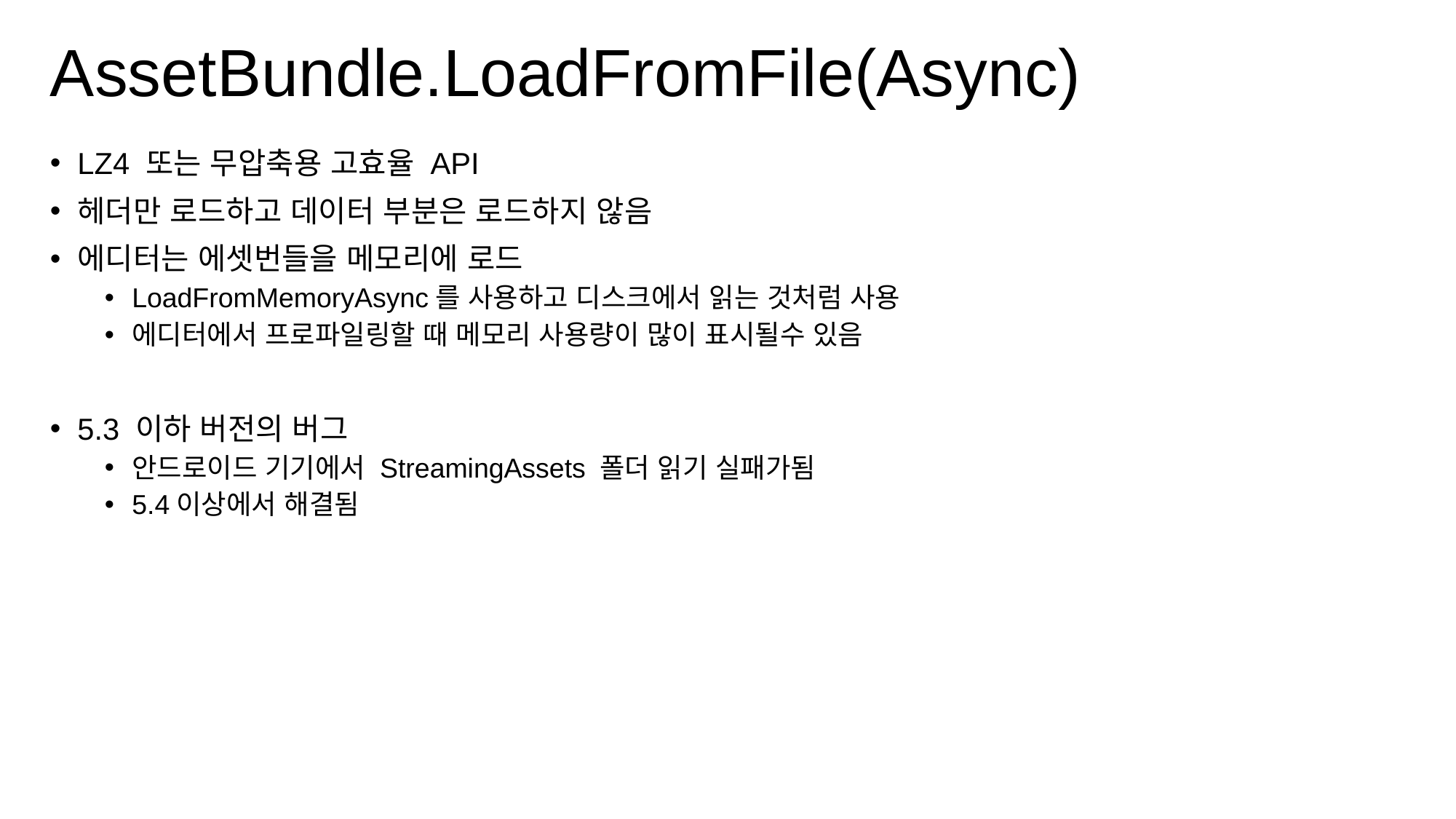

# AssetBundle.LoadFromFile(Async)
LZ4 또는 무압축용 고효율 API
헤더만 로드하고 데이터 부분은 로드하지 않음
에디터는 에셋번들을 메모리에 로드
LoadFromMemoryAsync를 사용하고 디스크에서 읽는 것처럼 사용
에디터에서 프로파일링할 때 메모리 사용량이 많이 표시될수 있음

5.3 이하 버전의 버그
안드로이드 기기에서 StreamingAssets 폴더 읽기 실패가됨
5.4이상에서 해결됨